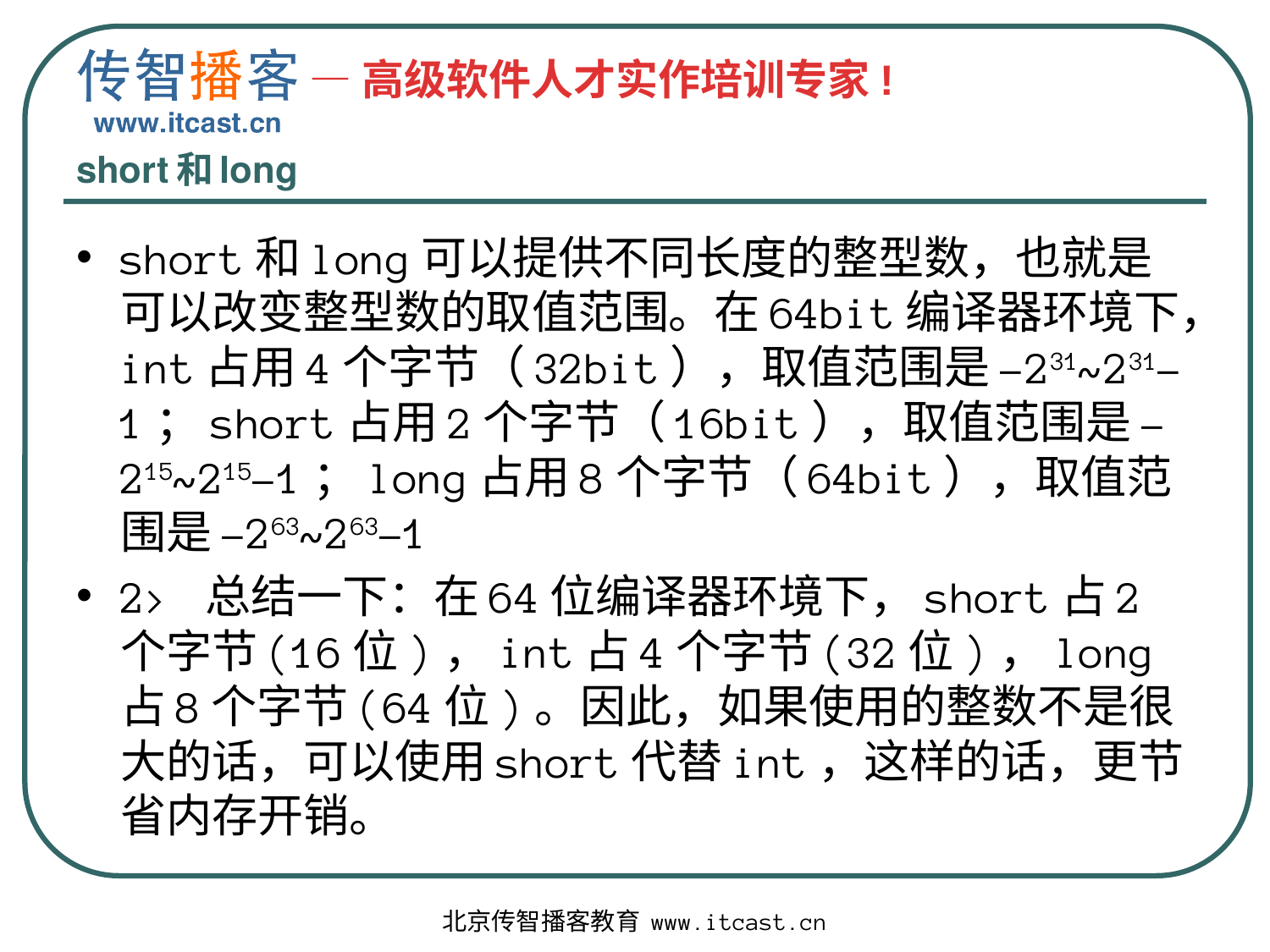

# short和long
short和long可以提供不同长度的整型数，也就是可以改变整型数的取值范围。在64bit编译器环境下，int占用4个字节（32bit），取值范围是-231~231-1；short占用2个字节（16bit），取值范围是-215~215-1；long占用8个字节（64bit），取值范围是-263~263-1
2> 总结一下：在64位编译器环境下，short占2个字节(16位)，int占4个字节(32位)，long占8个字节(64位)。因此，如果使用的整数不是很大的话，可以使用short代替int，这样的话，更节省内存开销。